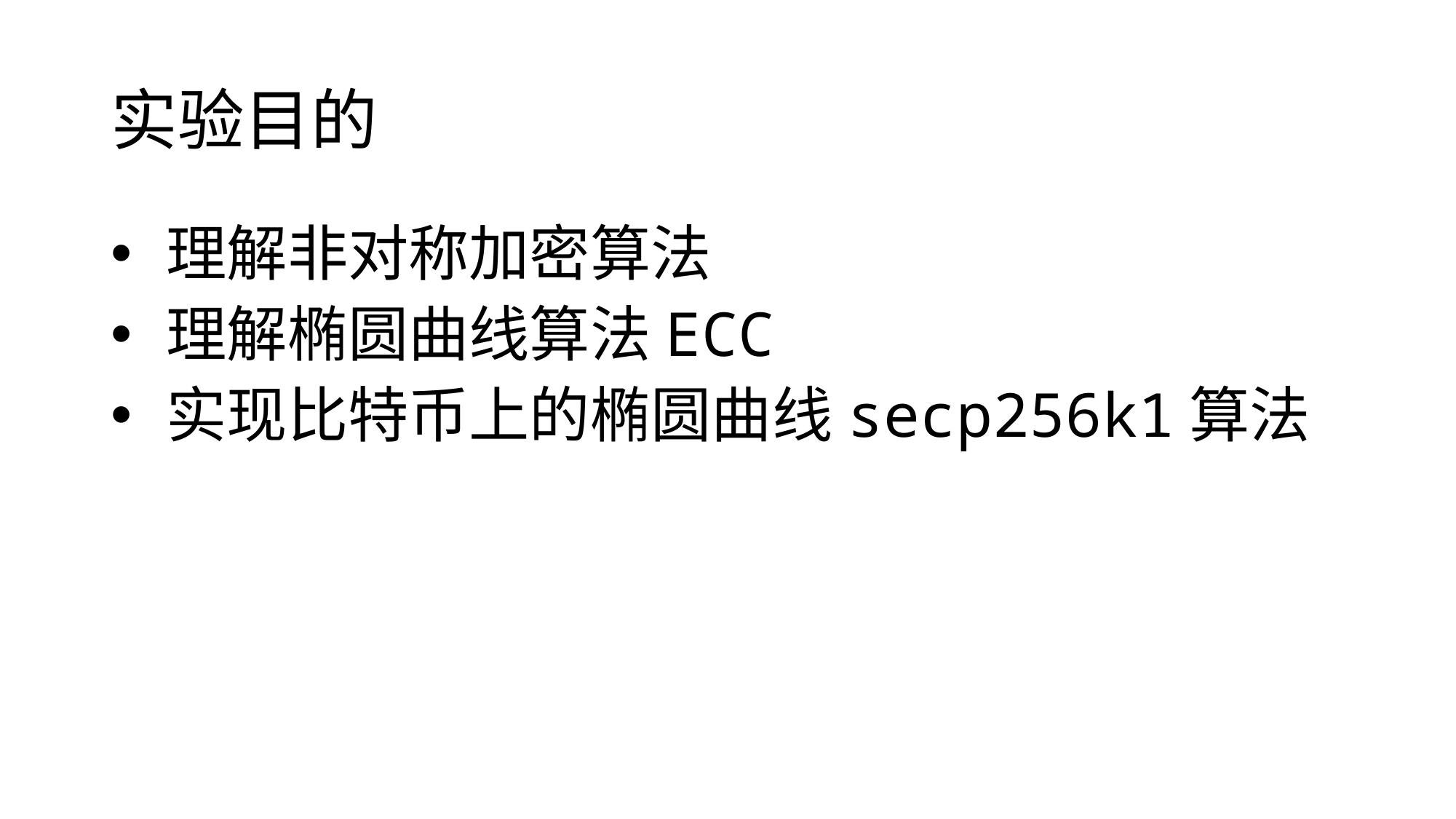

# 实验目的
 理解非对称加密算法
 理解椭圆曲线算法ECC
 实现比特币上的椭圆曲线secp256k1算法